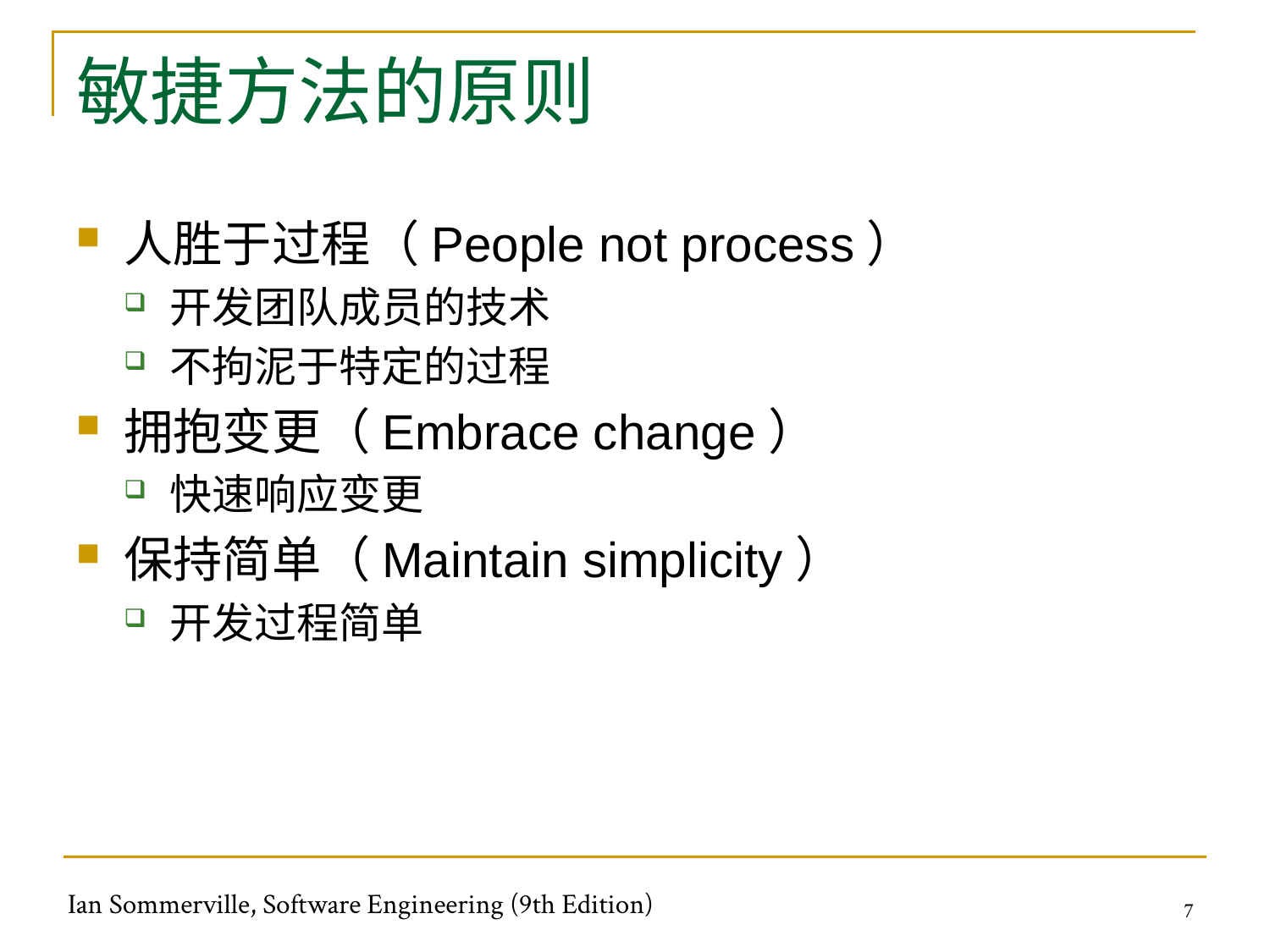

# 敏捷方法的原则
人胜于过程（People not process）
开发团队成员的技术
不拘泥于特定的过程
拥抱变更（Embrace change）
快速响应变更
保持简单（Maintain simplicity）
开发过程简单
Ian Sommerville, Software Engineering (9th Edition)
7